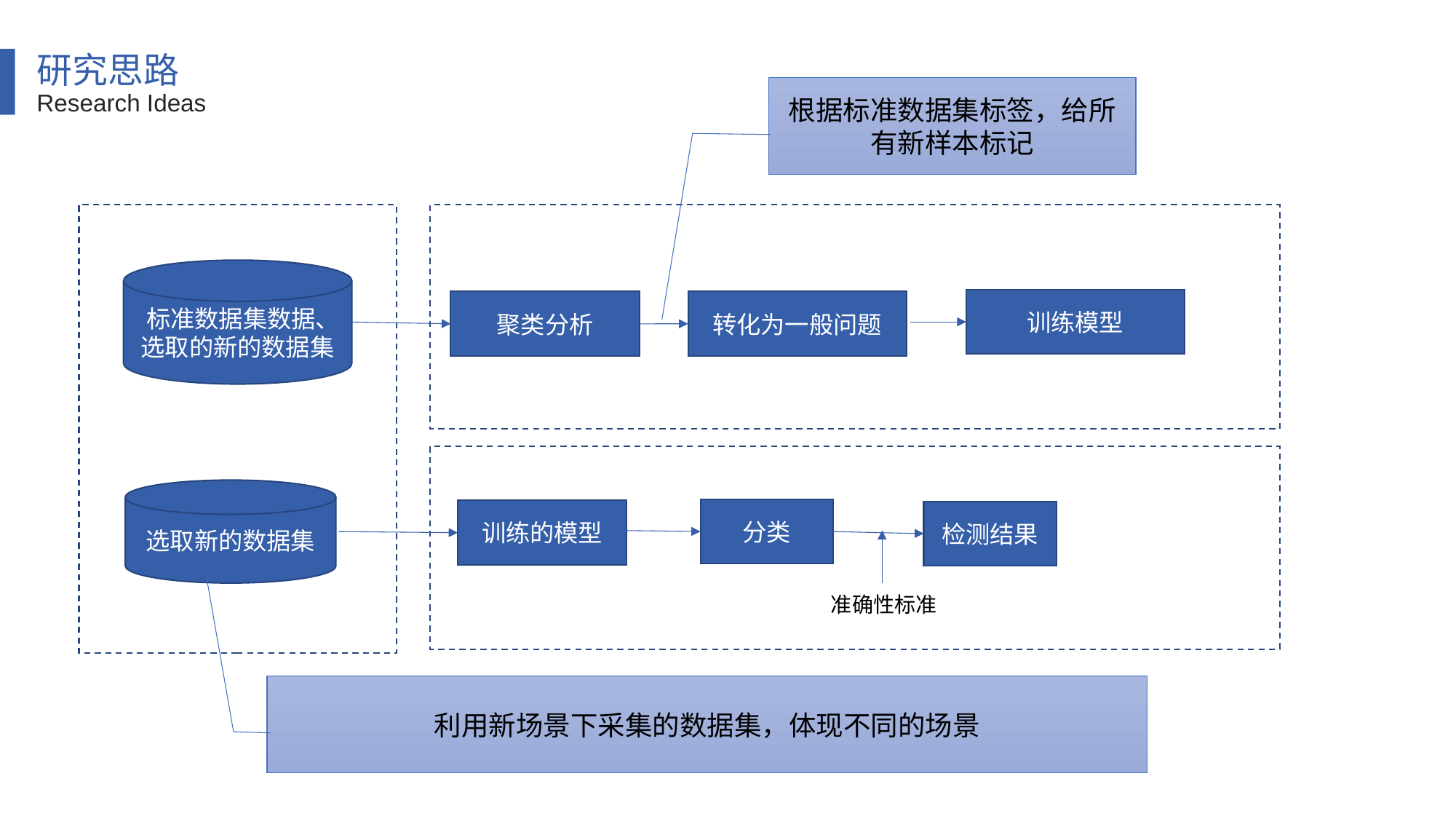

研究思路
根据标准数据集标签，给所有新样本标记
Research Ideas

 标准数据集数据、选取的新的数据集

训练模型
聚类分析
转化为一般问题

选取新的数据集
分类
训练的模型
检测结果
准确性标准
利用新场景下采集的数据集，体现不同的场景